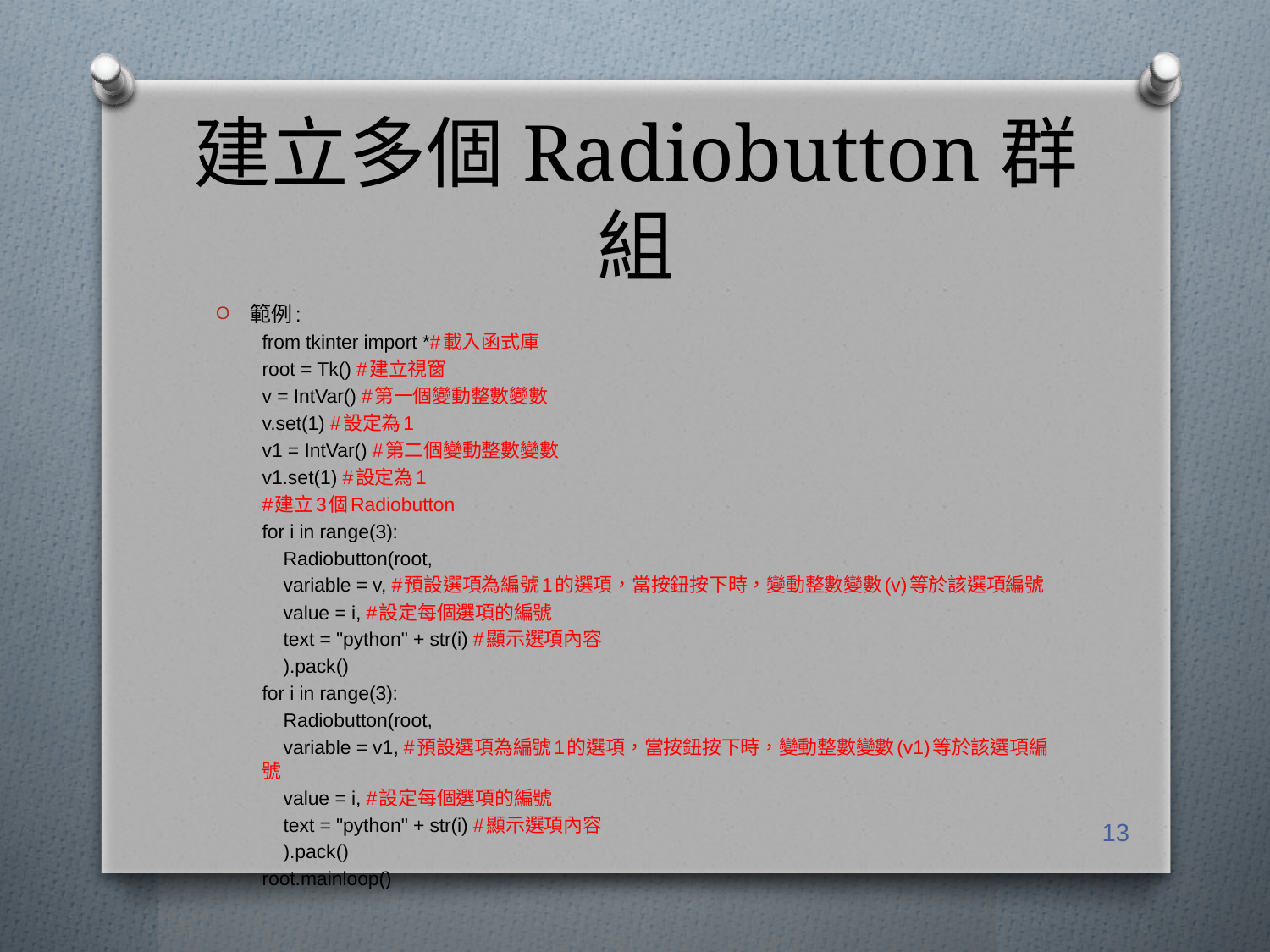

# 建立多個Radiobutton群組
範例:
from tkinter import *#載入函式庫
root = Tk() #建立視窗
v = IntVar() #第一個變動整數變數
v.set(1) #設定為1
v1 = IntVar() #第二個變動整數變數
v1.set(1) #設定為1
#建立3個Radiobutton
for i in range(3):
    Radiobutton(root,
    variable = v, #預設選項為編號1的選項，當按鈕按下時，變動整數變數(v)等於該選項編號
    value = i, #設定每個選項的編號
    text = "python" + str(i) #顯示選項內容
    ).pack()
for i in range(3):
    Radiobutton(root,
    variable = v1, #預設選項為編號1的選項，當按鈕按下時，變動整數變數(v1)等於該選項編號
    value = i, #設定每個選項的編號
    text = "python" + str(i) #顯示選項內容
    ).pack()
root.mainloop()

13